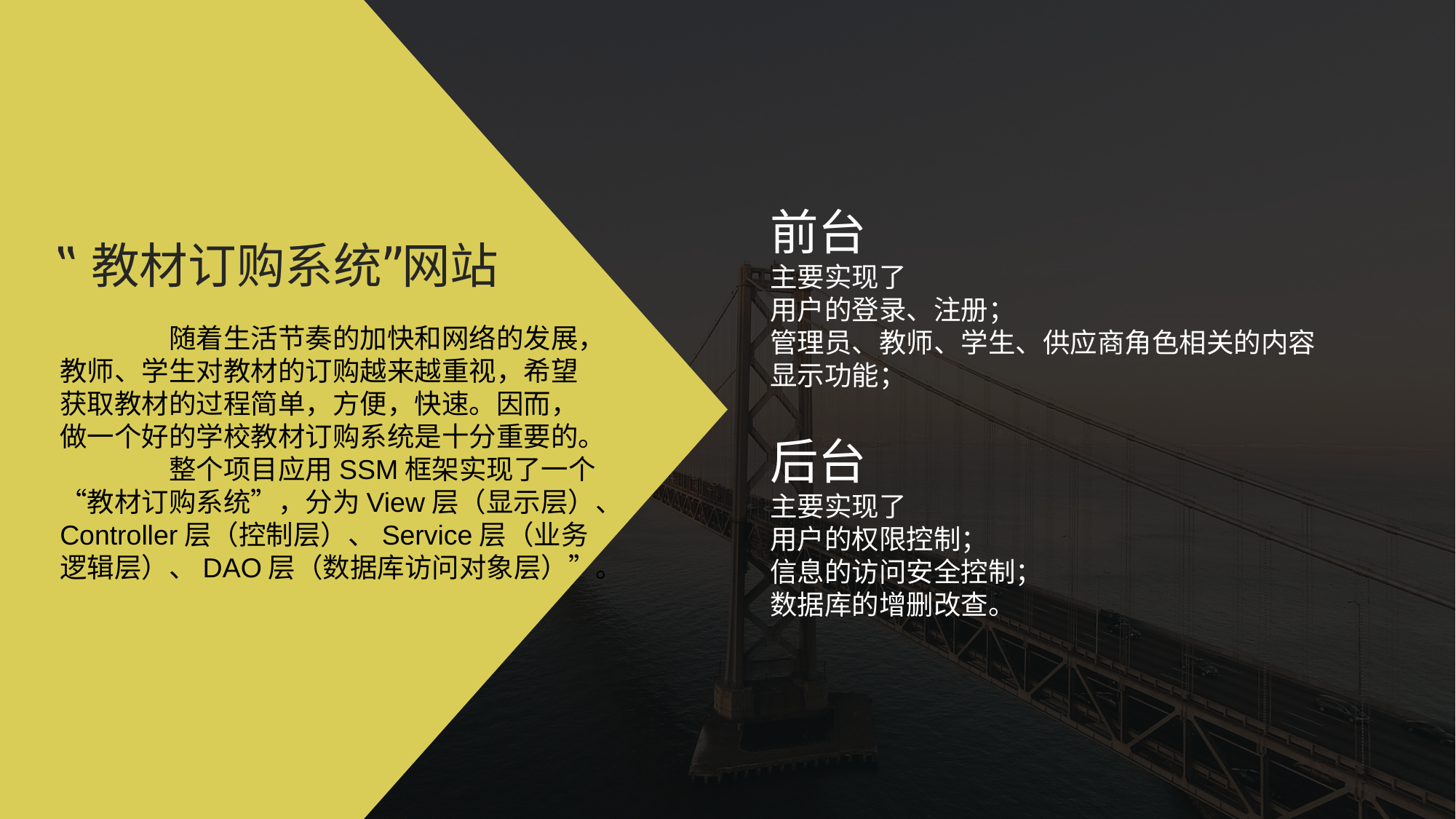

前台
主要实现了
用户的登录、注册；
管理员、教师、学生、供应商角色相关的内容显示功能；
“教材订购系统”网站
	随着生活节奏的加快和网络的发展，教师、学生对教材的订购越来越重视，希望获取教材的过程简单，方便，快速。因而，做一个好的学校教材订购系统是十分重要的。
	整个项目应用SSM框架实现了一个“教材订购系统”，分为View层（显示层）、Controller层（控制层）、Service层（业务逻辑层）、DAO层（数据库访问对象层）”。
后台
主要实现了
用户的权限控制；
信息的访问安全控制；
数据库的增删改查。